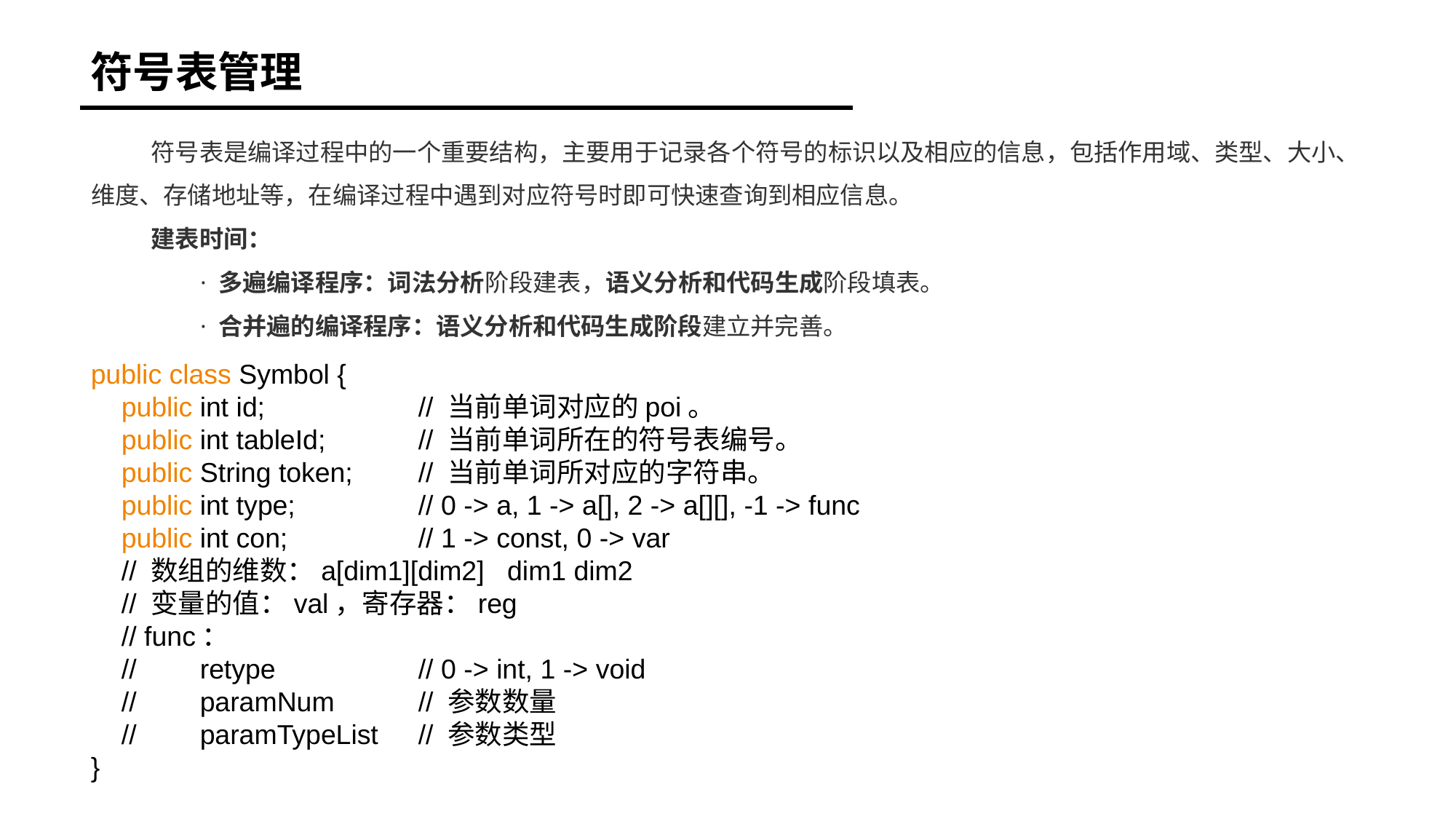

符号表管理
符号表是编译过程中的一个重要结构，主要用于记录各个符号的标识以及相应的信息，包括作用域、类型、大小、维度、存储地址等，在编译过程中遇到对应符号时即可快速查询到相应信息。
建表时间：
	· 多遍编译程序：词法分析阶段建表，语义分析和代码生成阶段填表。
	· 合并遍的编译程序：语义分析和代码生成阶段建立并完善。

public class Symbol {
    public int id;		// 当前单词对应的poi。
    public int tableId; 	// 当前单词所在的符号表编号。
    public String token; 	// 当前单词所对应的字符串。
    public int type; 		// 0 -> a, 1 -> a[], 2 -> a[][], -1 -> func
    public int con;		// 1 -> const, 0 -> var
    // 数组的维数：a[dim1][dim2]   dim1 dim2
    // 变量的值：val，寄存器：reg
    // func：
    // 	retype		// 0 -> int, 1 -> void
    //	paramNum	// 参数数量
    // 	paramTypeList	// 参数类型
}